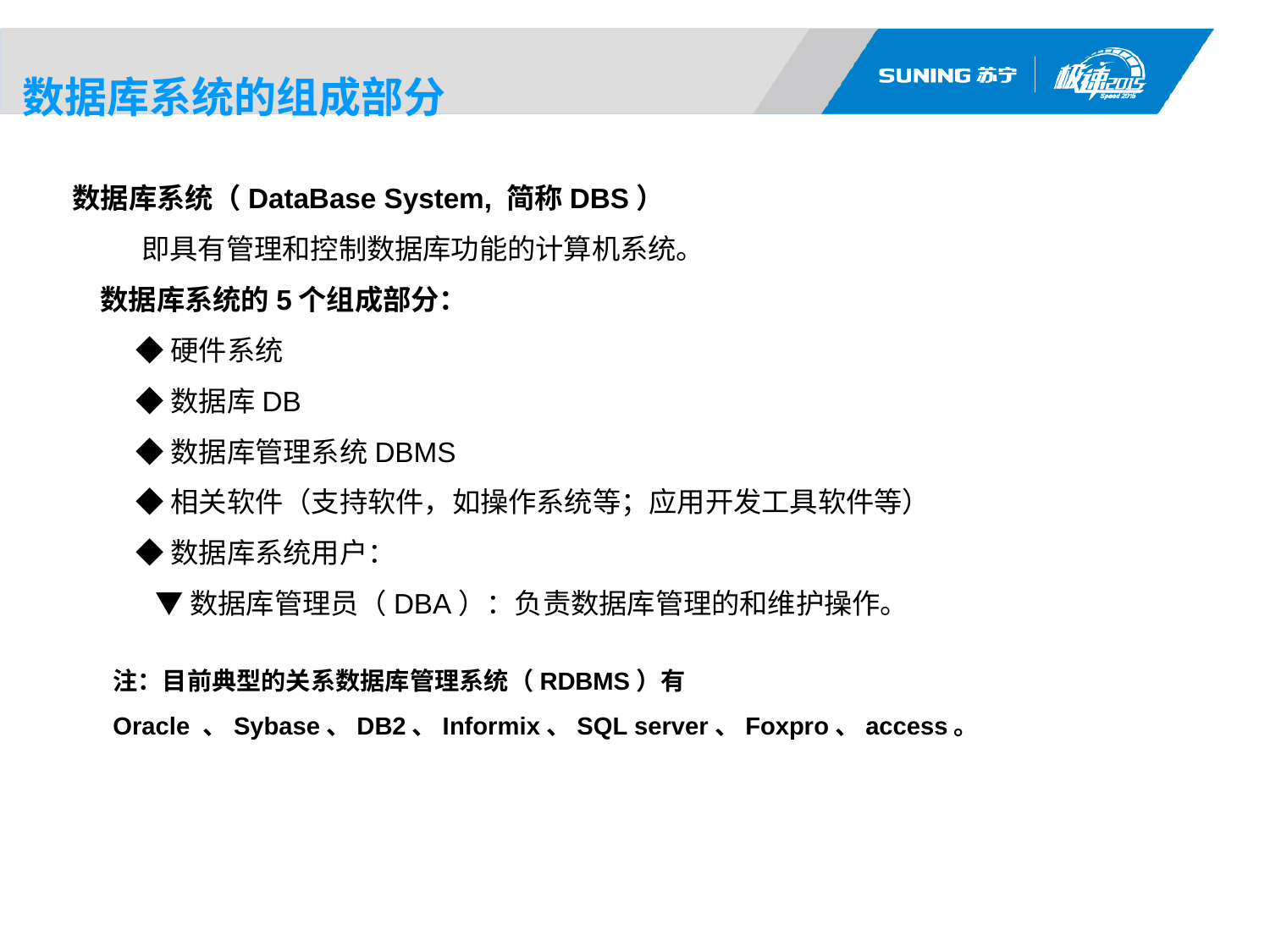

数据库系统的组成部分
数据库系统（DataBase System, 简称DBS）
 　　即具有管理和控制数据库功能的计算机系统。
　数据库系统的5个组成部分：
◆硬件系统
◆数据库DB
◆数据库管理系统DBMS
◆相关软件（支持软件，如操作系统等；应用开发工具软件等）
◆数据库系统用户：
   ▼数据库管理员（DBA）：负责数据库管理的和维护操作。
注：目前典型的关系数据库管理系统（RDBMS）有
Oracle 、Sybase、DB2、Informix、SQL server、Foxpro、access。